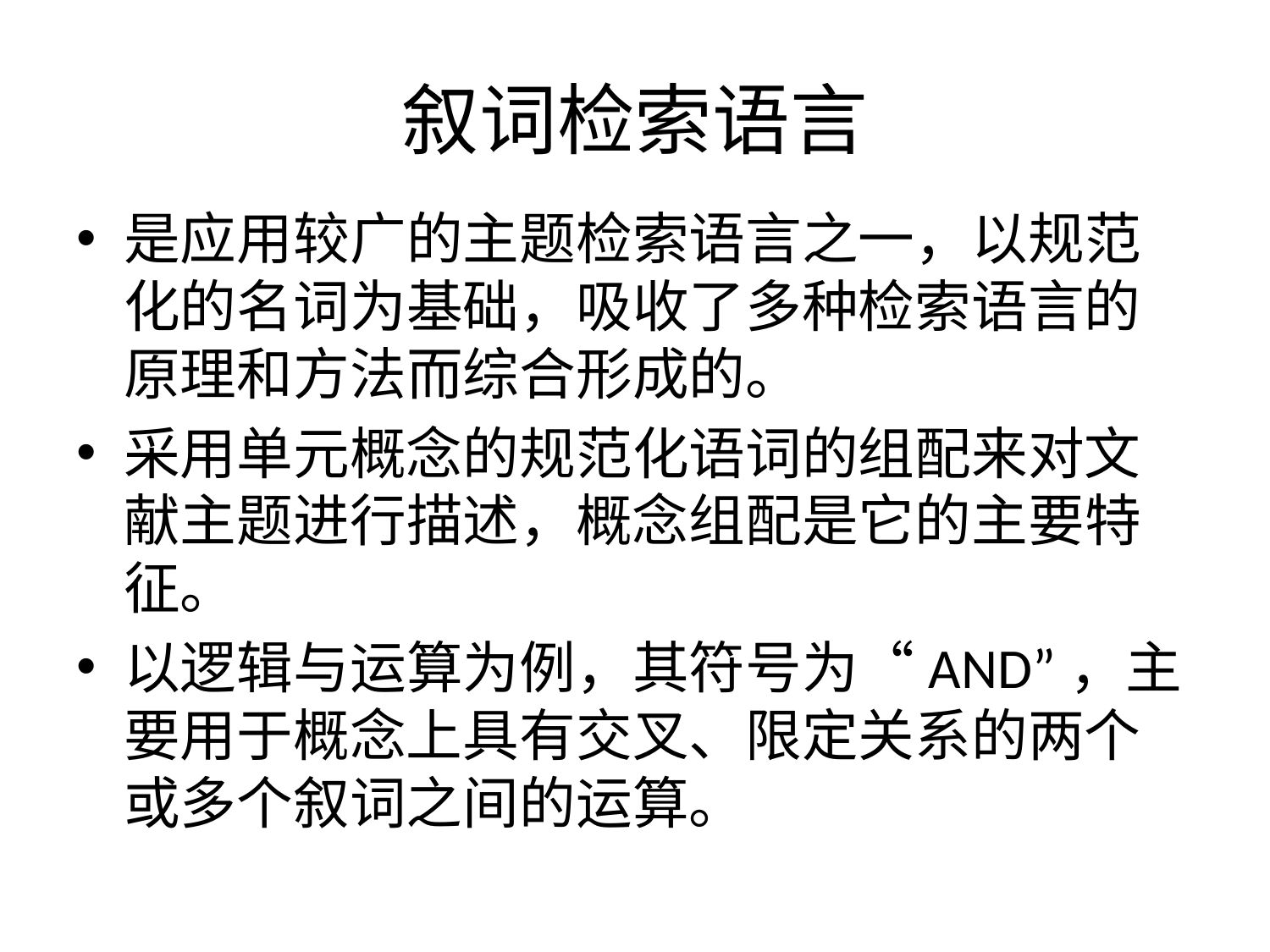

# 叙词检索语言
是应用较广的主题检索语言之一，以规范化的名词为基础，吸收了多种检索语言的原理和方法而综合形成的。
采用单元概念的规范化语词的组配来对文献主题进行描述，概念组配是它的主要特征。
以逻辑与运算为例，其符号为“AND”，主要用于概念上具有交叉、限定关系的两个或多个叙词之间的运算。